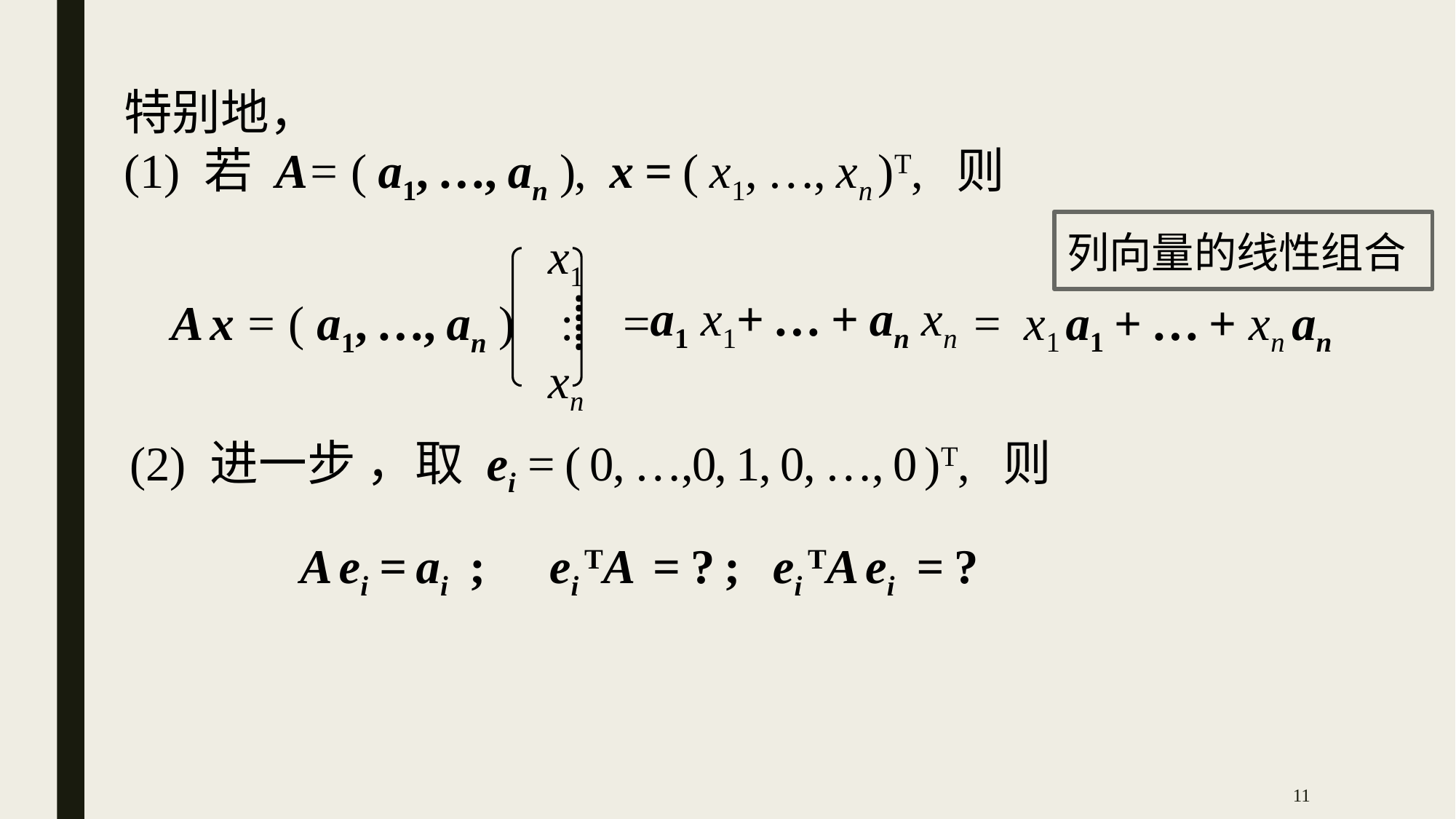

特别地，
(1) 若 A= ( a1, …, an ),  x = ( x1, …, xn )T,  则

x1
 :⸽
xn
列向量的线性组合

 a1 x1+ … + an xn
 =  x1 a1 + … + xn an
A x = ( a1, …, an )          =
(2) 进一步 ，取 ei = ( 0, …,0, 1, 0, …, 0 )T,  则
A ei = ai  ;
ei TA  = ? ;   ei TA ei  = ?
11